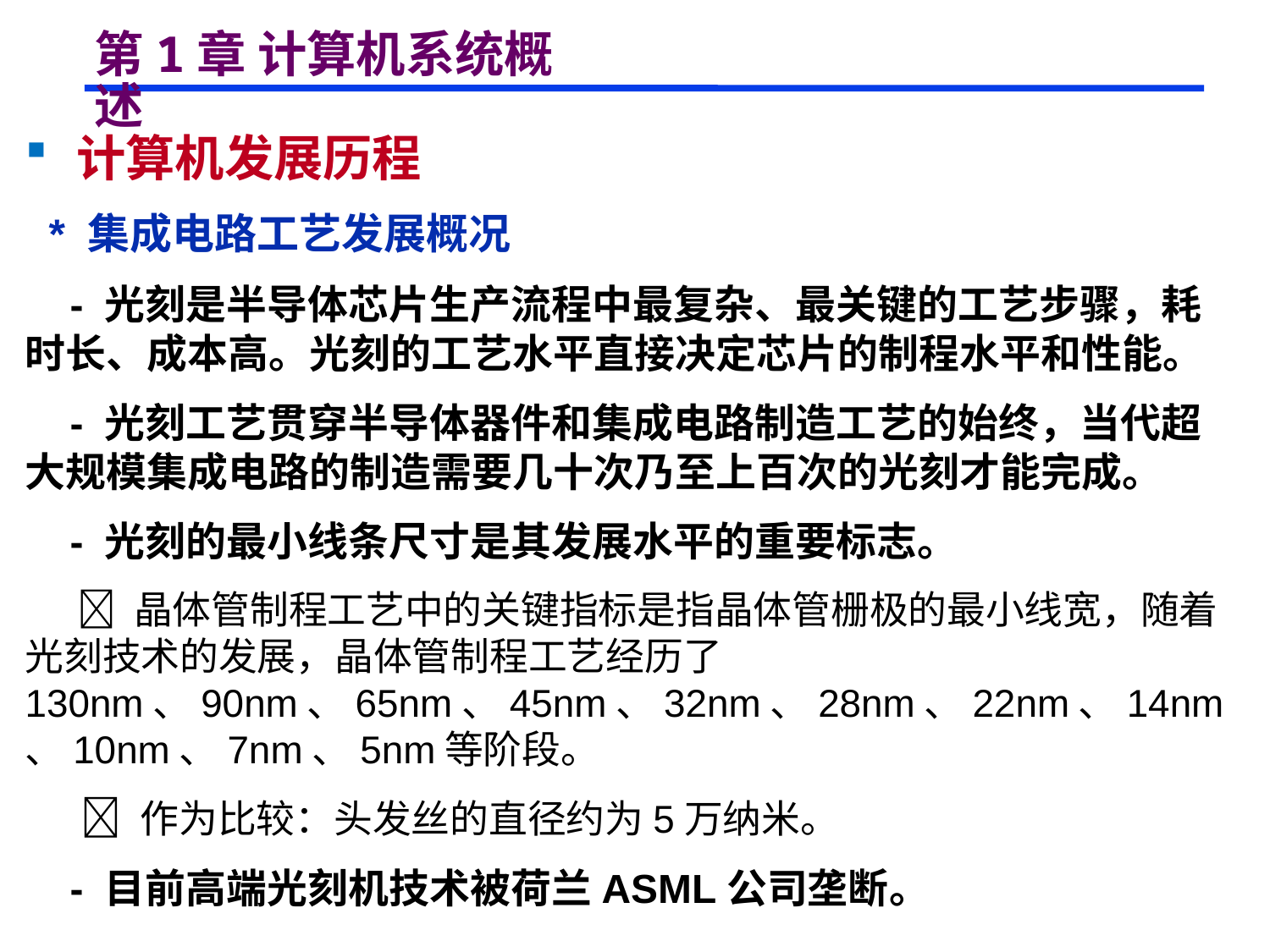

# 第1章 计算机系统概述
 计算机发展历程
  * 集成电路工艺发展概况
    - 光刻是半导体芯片生产流程中最复杂、最关键的工艺步骤，耗时长、成本高。光刻的工艺水平直接决定芯片的制程水平和性能。
    - 光刻工艺贯穿半导体器件和集成电路制造工艺的始终，当代超大规模集成电路的制造需要几十次乃至上百次的光刻才能完成。
    - 光刻的最小线条尺寸是其发展水平的重要标志。
      • 晶体管制程工艺中的关键指标是指晶体管栅极的最小线宽，随着光刻技术的发展，晶体管制程工艺经历了130nm、90nm、65nm、45nm、32nm、28nm、22nm、14nm、10nm、7nm、5nm等阶段。
      • 作为比较：头发丝的直径约为5万纳米。
    - 目前高端光刻机技术被荷兰ASML公司垄断。